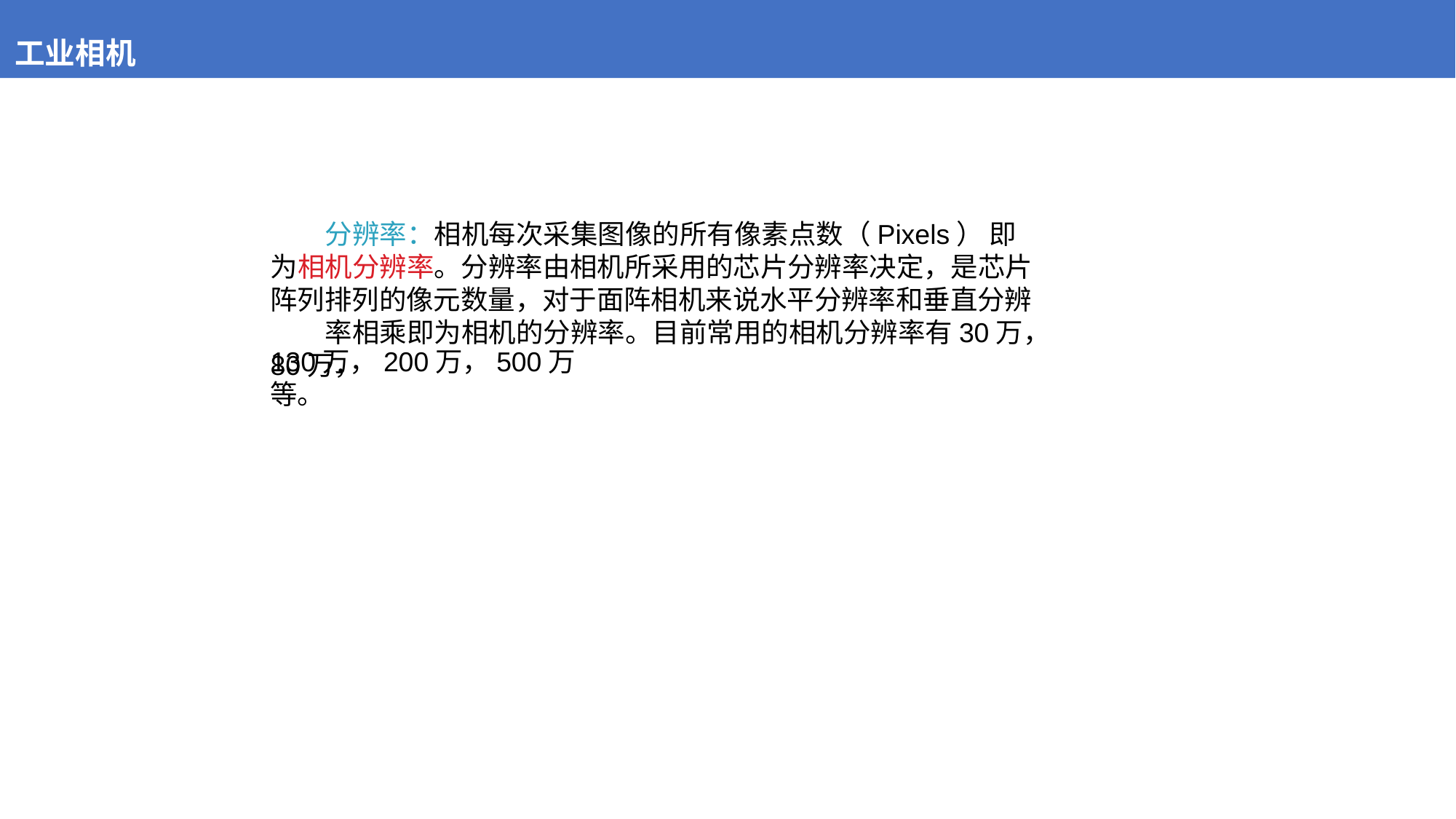

# 工业相机
分辨率：相机每次采集图像的所有像素点数（Pixels） 即为相机分辨率。分辨率由相机所采用的芯片分辨率决定，是芯片阵列排列的像元数量，对于面阵相机来说水平分辨率和垂直分辨
率相乘即为相机的分辨率。目前常用的相机分辨率有30万，80万，
130万，200万，500万等。